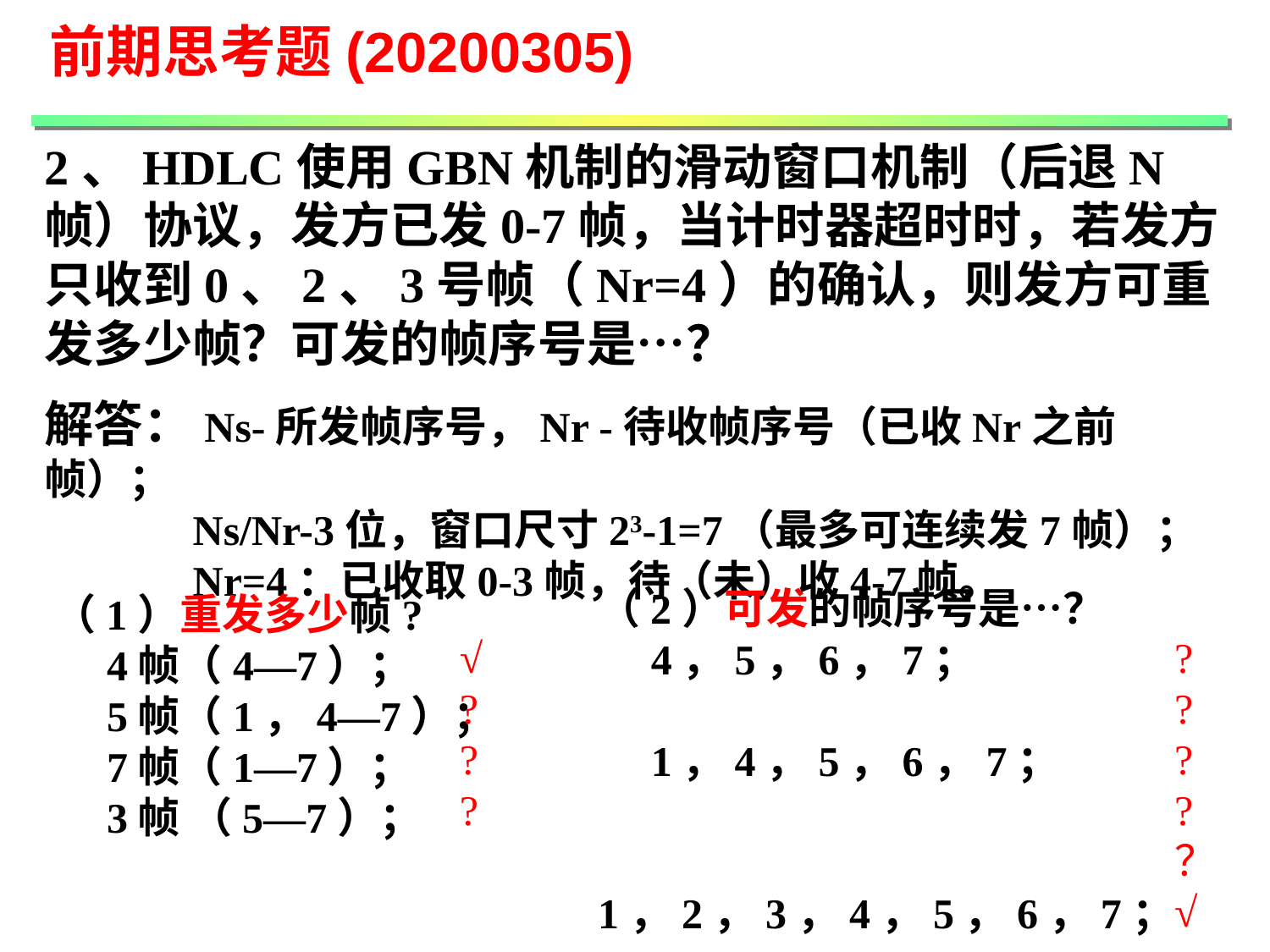

前期思考题(20200305)

2、HDLC使用GBN机制的滑动窗口机制（后退N帧）协议，发方已发0-7帧，当计时器超时时，若发方只收到0、2、3号帧（Nr=4）的确认，则发方可重发多少帧？可发的帧序号是…？

解答：Ns-所发帧序号，Nr -待收帧序号（已收Nr之前帧）；
              Ns/Nr-3位，窗口尺寸23-1=7（最多可连续发7帧）；
              Nr=4：已收取0-3帧，待（未）收4-7帧。
（2）可发的帧序号是…？
     4，5，6，7；
     1，4，5，6，7；
     1，2，3，4，5，6，7；
     5，6，7；
     4，5，6，7，8，9，10；
     4，5，6，7，0，1，2.
（1）重发多少帧?
     4帧（4—7）；
     5帧（1，4—7）；
     7帧（1—7）；
     3帧 （5—7）；

√
?
?
?
?
?
?
?
？
√